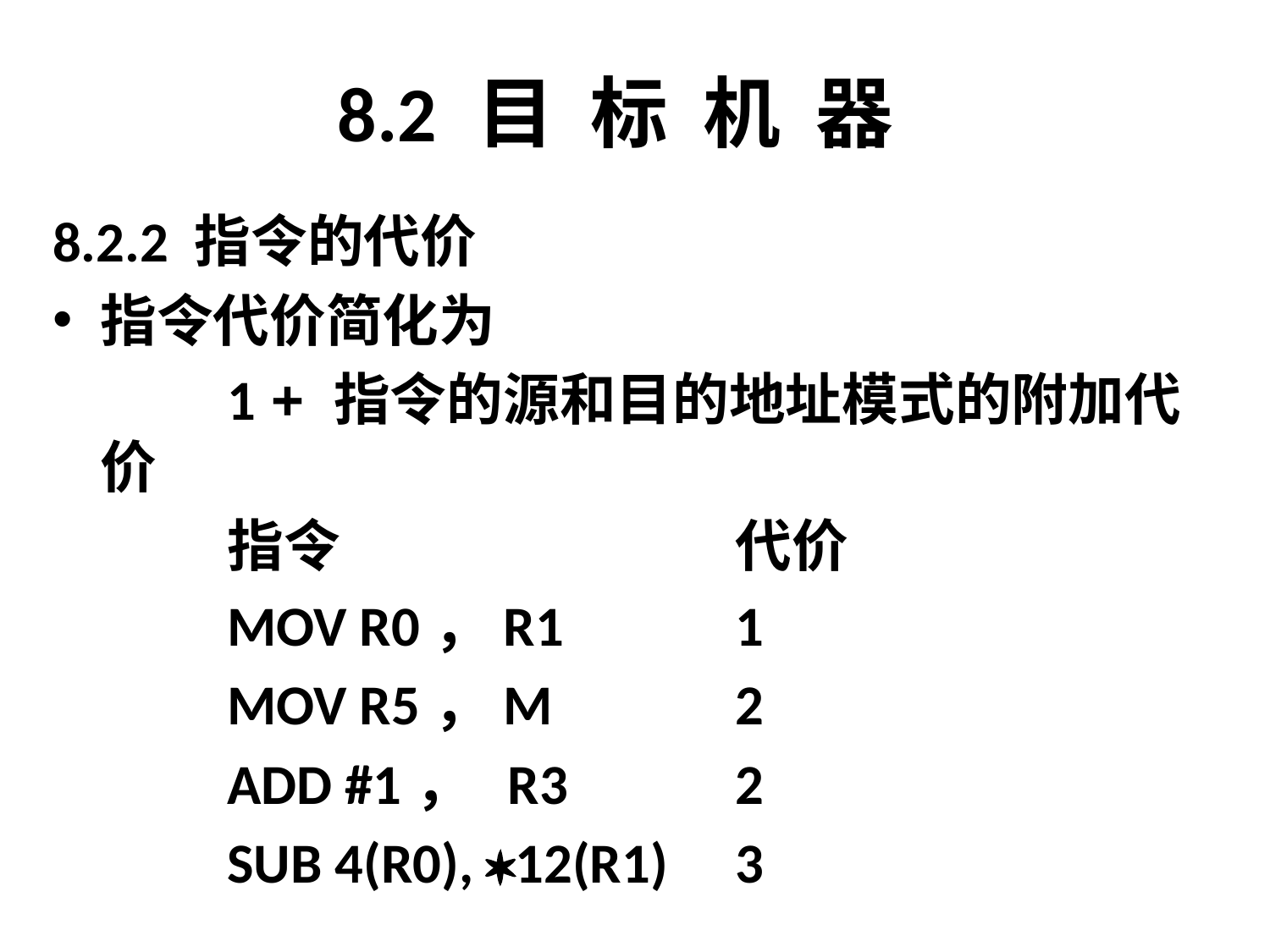

# 8.2 目  标  机  器
8.2.2 指令的代价
指令代价简化为
		1 + 指令的源和目的地址模式的附加代价
		指令				代价
		MOV R0，R1		1
		MOV R5，M 		2
		ADD #1，	 R3		2
		SUB 4(R0), ∗12(R1) 	3